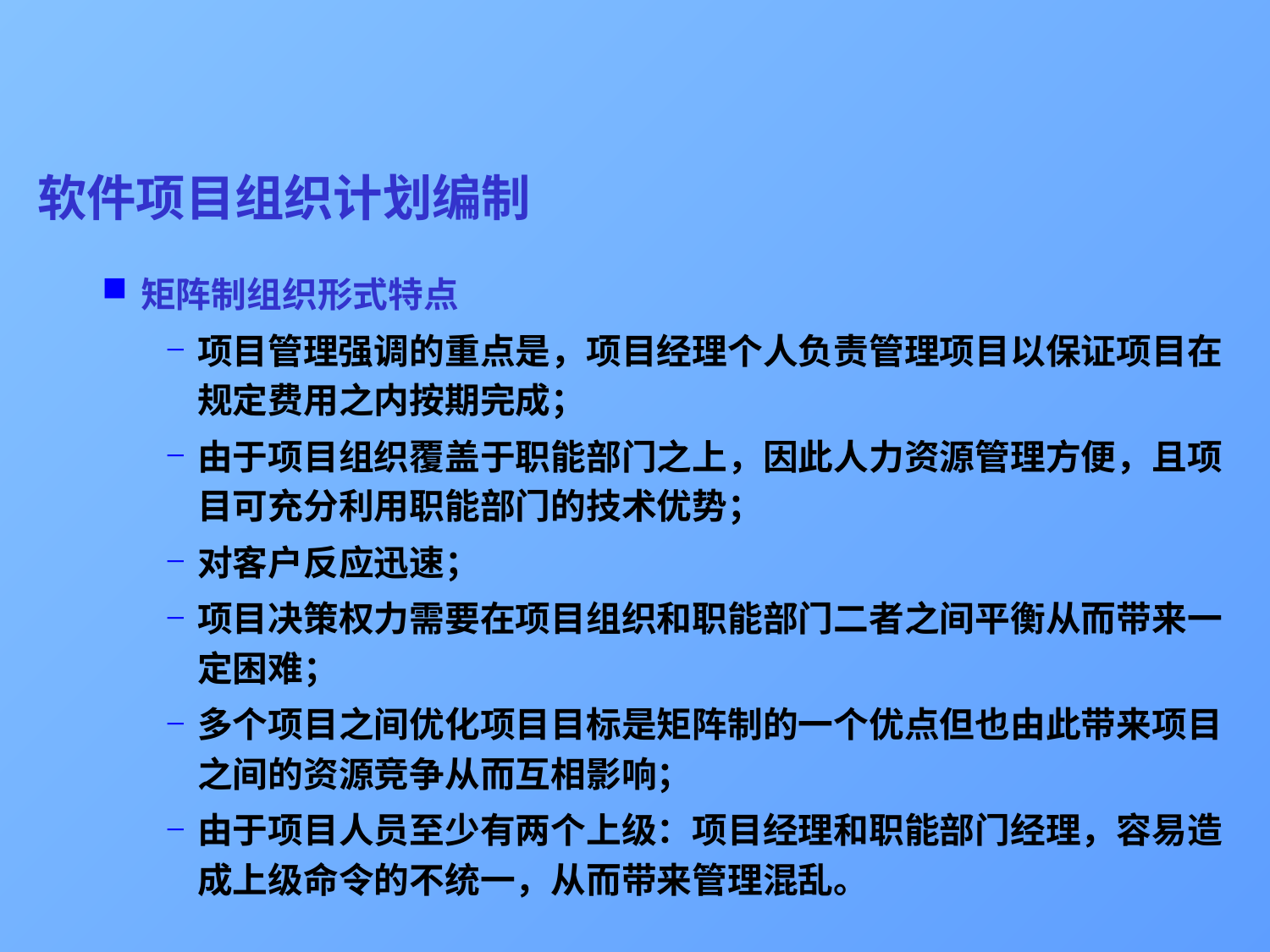

# 软件项目组织计划编制
矩阵制组织形式特点
项目管理强调的重点是，项目经理个人负责管理项目以保证项目在规定费用之内按期完成；
由于项目组织覆盖于职能部门之上，因此人力资源管理方便，且项目可充分利用职能部门的技术优势；
对客户反应迅速；
项目决策权力需要在项目组织和职能部门二者之间平衡从而带来一定困难；
多个项目之间优化项目目标是矩阵制的一个优点但也由此带来项目之间的资源竞争从而互相影响；
由于项目人员至少有两个上级：项目经理和职能部门经理，容易造成上级命令的不统一，从而带来管理混乱。